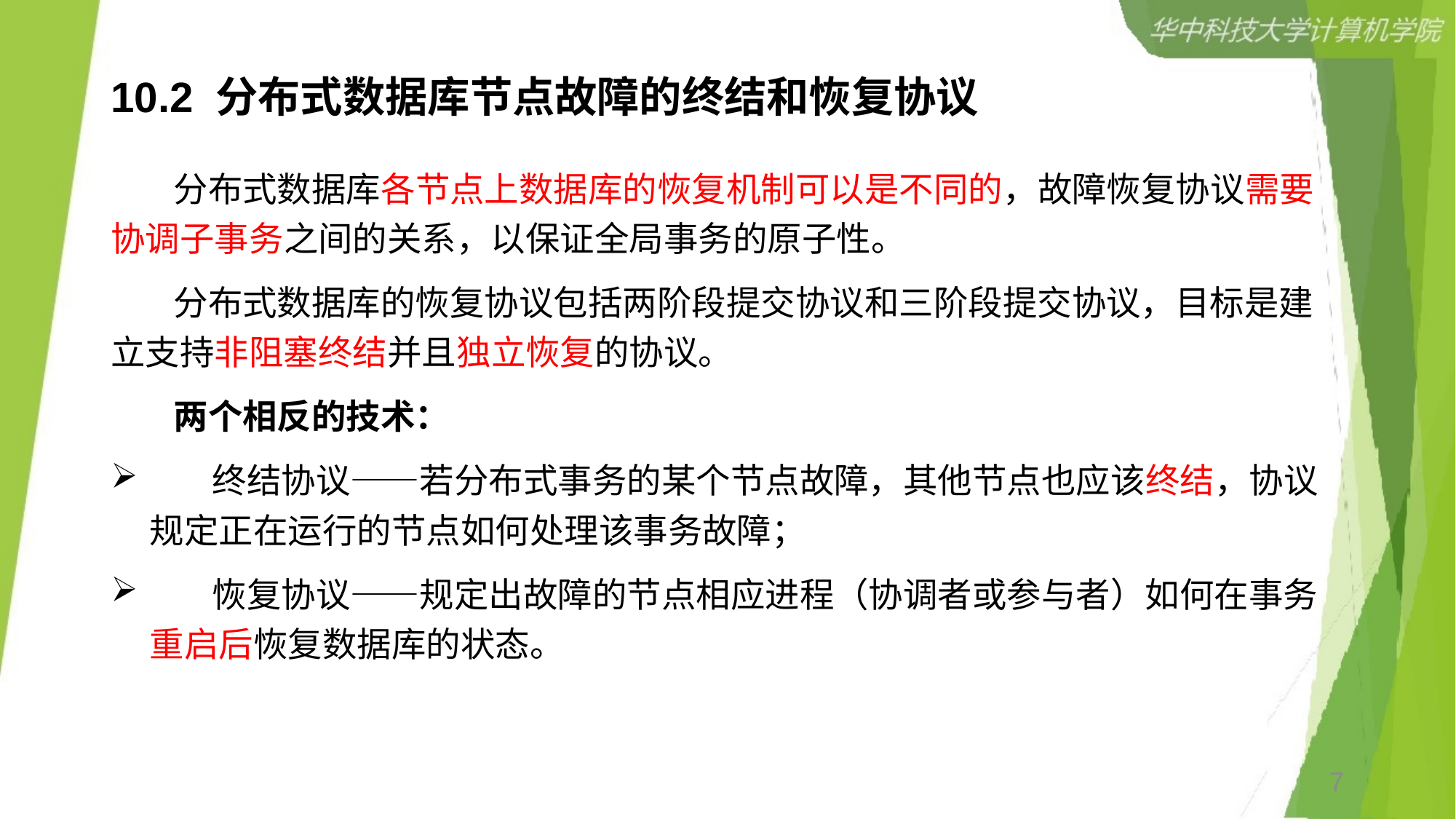

# 10.2 分布式数据库节点故障的终结和恢复协议
       分布式数据库各节点上数据库的恢复机制可以是不同的，故障恢复协议需要协调子事务之间的关系，以保证全局事务的原子性。
       分布式数据库的恢复协议包括两阶段提交协议和三阶段提交协议，目标是建立支持非阻塞终结并且独立恢复的协议。
       两个相反的技术：
       终结协议——若分布式事务的某个节点故障，其他节点也应该终结，协议规定正在运行的节点如何处理该事务故障；
       恢复协议——规定出故障的节点相应进程（协调者或参与者）如何在事务重启后恢复数据库的状态。

7